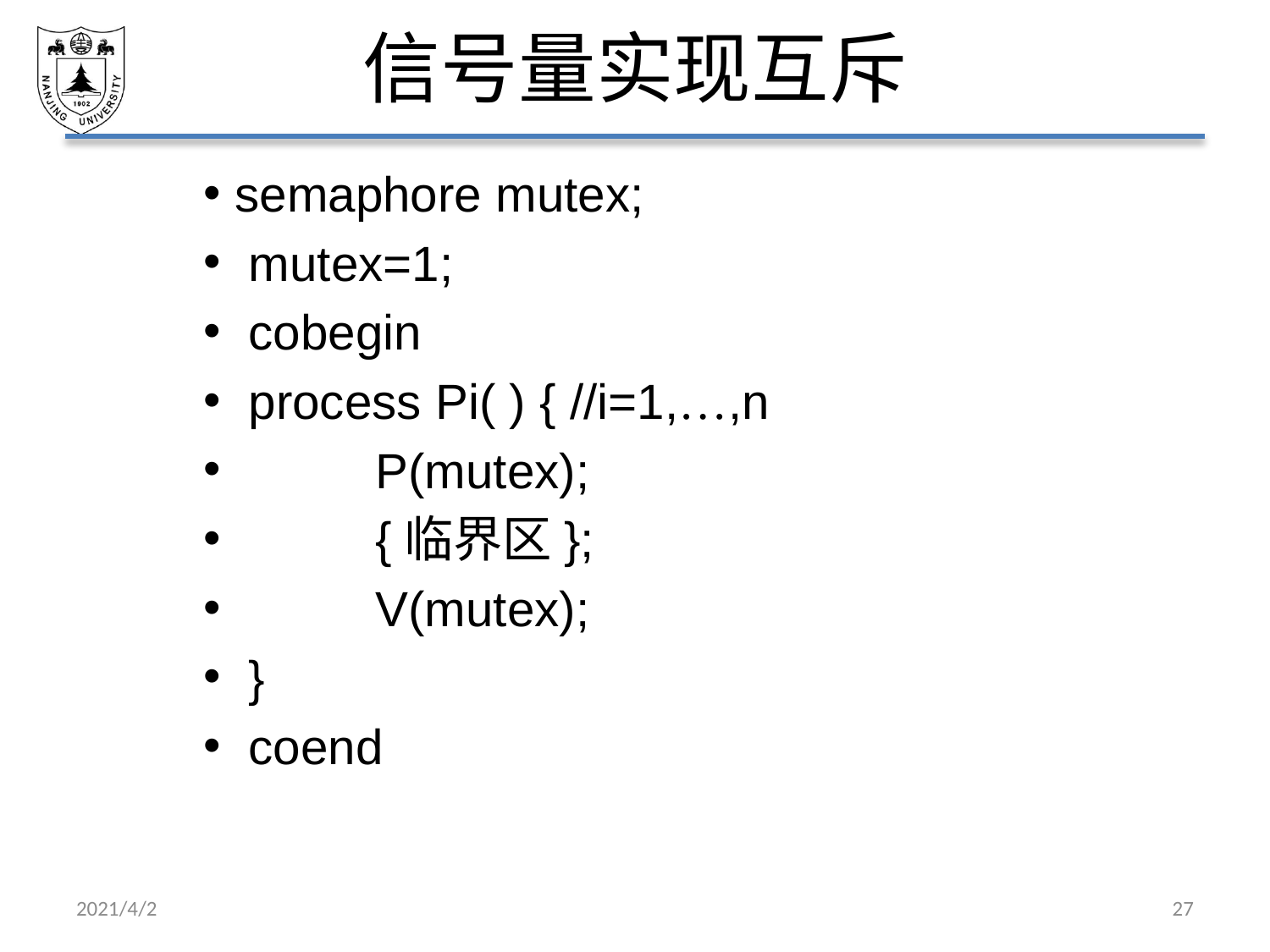

# 信号量实现互斥
semaphore mutex;
 mutex=1;
 cobegin
 process Pi( ) { //i=1,…,n
	 P(mutex);
	 {临界区};
	 V(mutex);
 }
 coend

2021/4/2
27